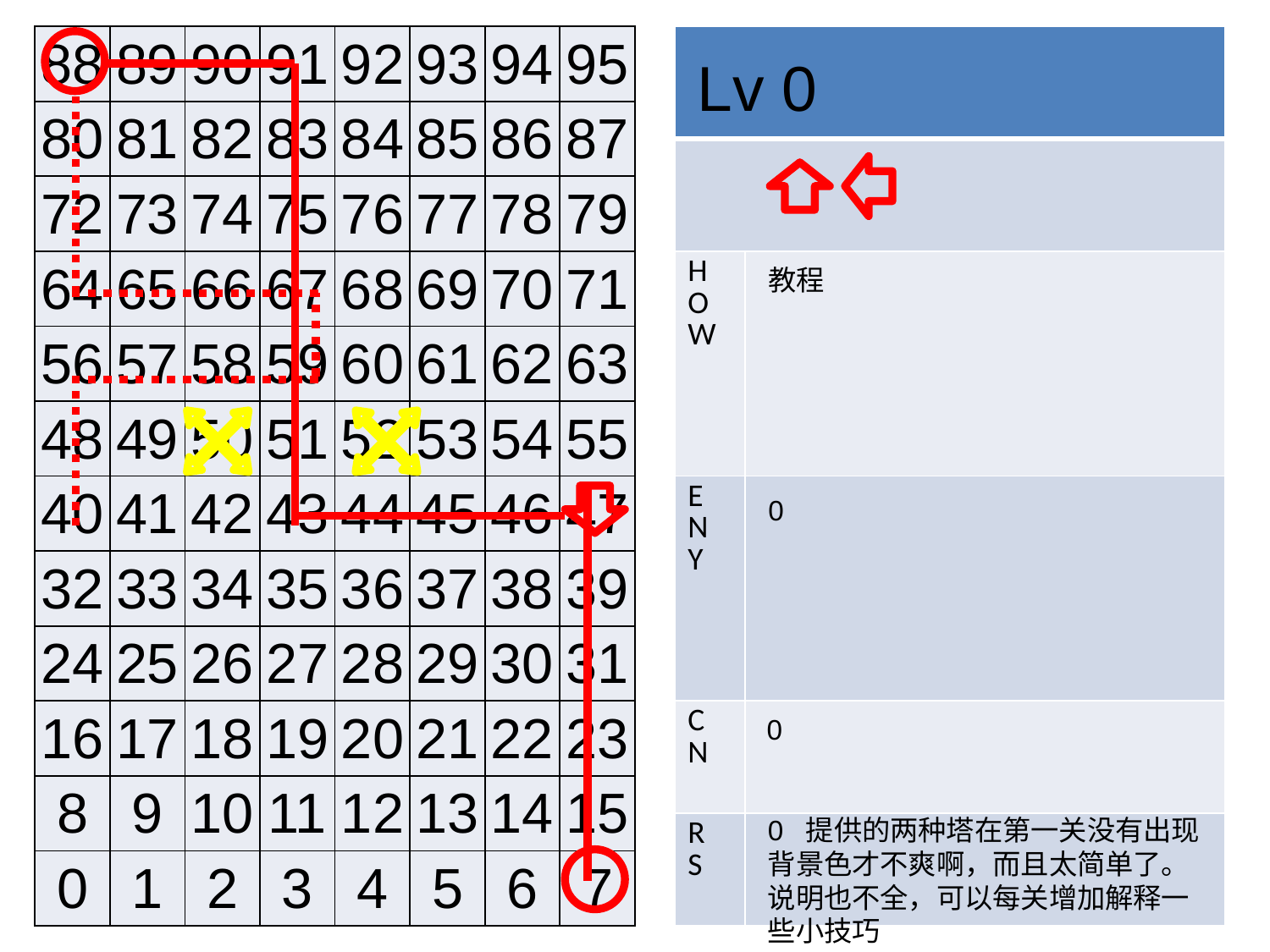

Lv 0

教程

0
0
0  提供的两种塔在第一关没有出现
背景色才不爽啊，而且太简单了。
说明也不全，可以每关增加解释一
些小技巧